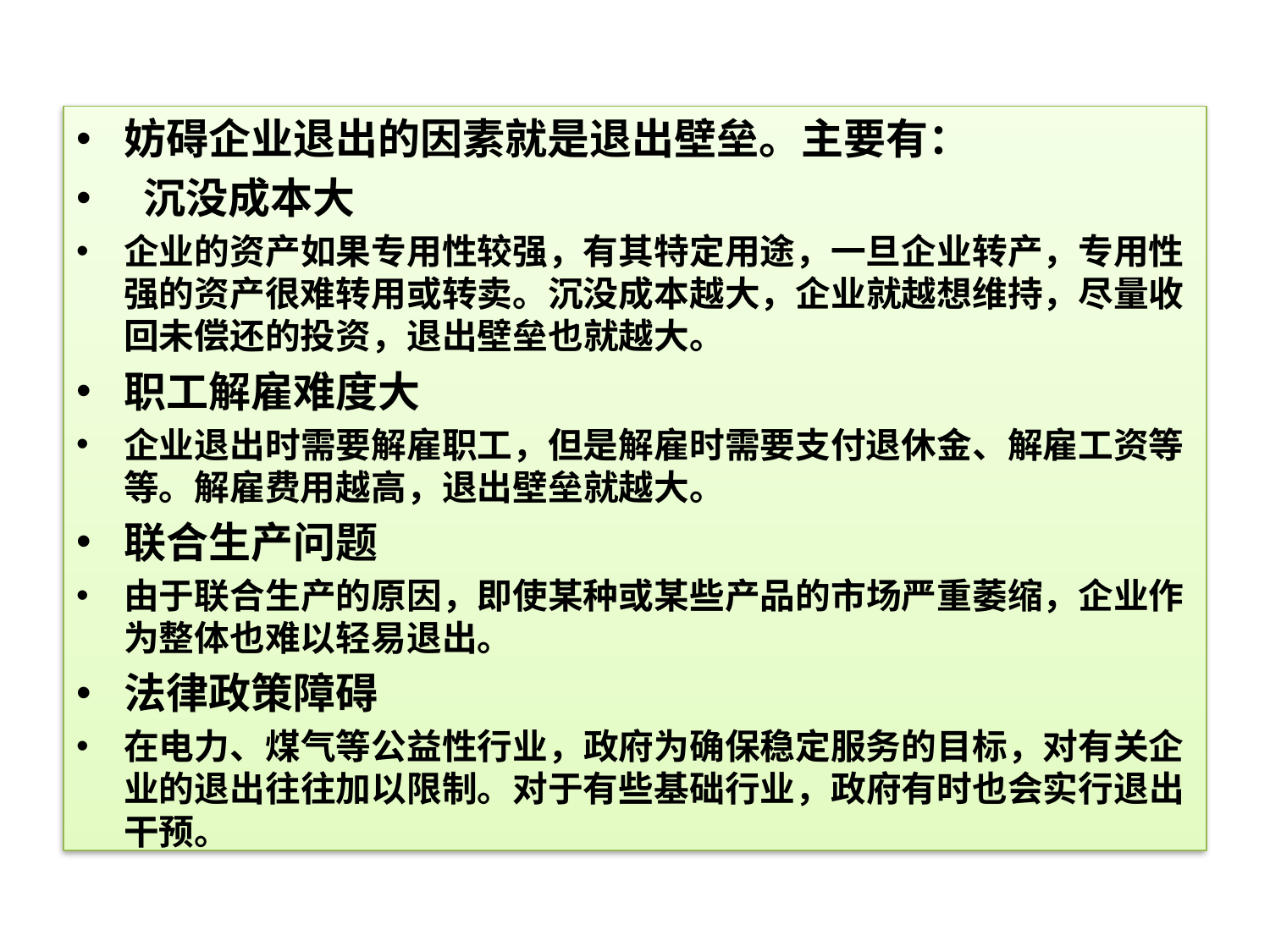

#
妨碍企业退出的因素就是退出壁垒。主要有：
 沉没成本大
企业的资产如果专用性较强，有其特定用途，一旦企业转产，专用性强的资产很难转用或转卖。沉没成本越大，企业就越想维持，尽量收回未偿还的投资，退出壁垒也就越大。
职工解雇难度大
企业退出时需要解雇职工，但是解雇时需要支付退休金、解雇工资等等。解雇费用越高，退出壁垒就越大。
联合生产问题
由于联合生产的原因，即使某种或某些产品的市场严重萎缩，企业作为整体也难以轻易退出。
法律政策障碍
在电力、煤气等公益性行业，政府为确保稳定服务的目标，对有关企业的退出往往加以限制。对于有些基础行业，政府有时也会实行退出干预。